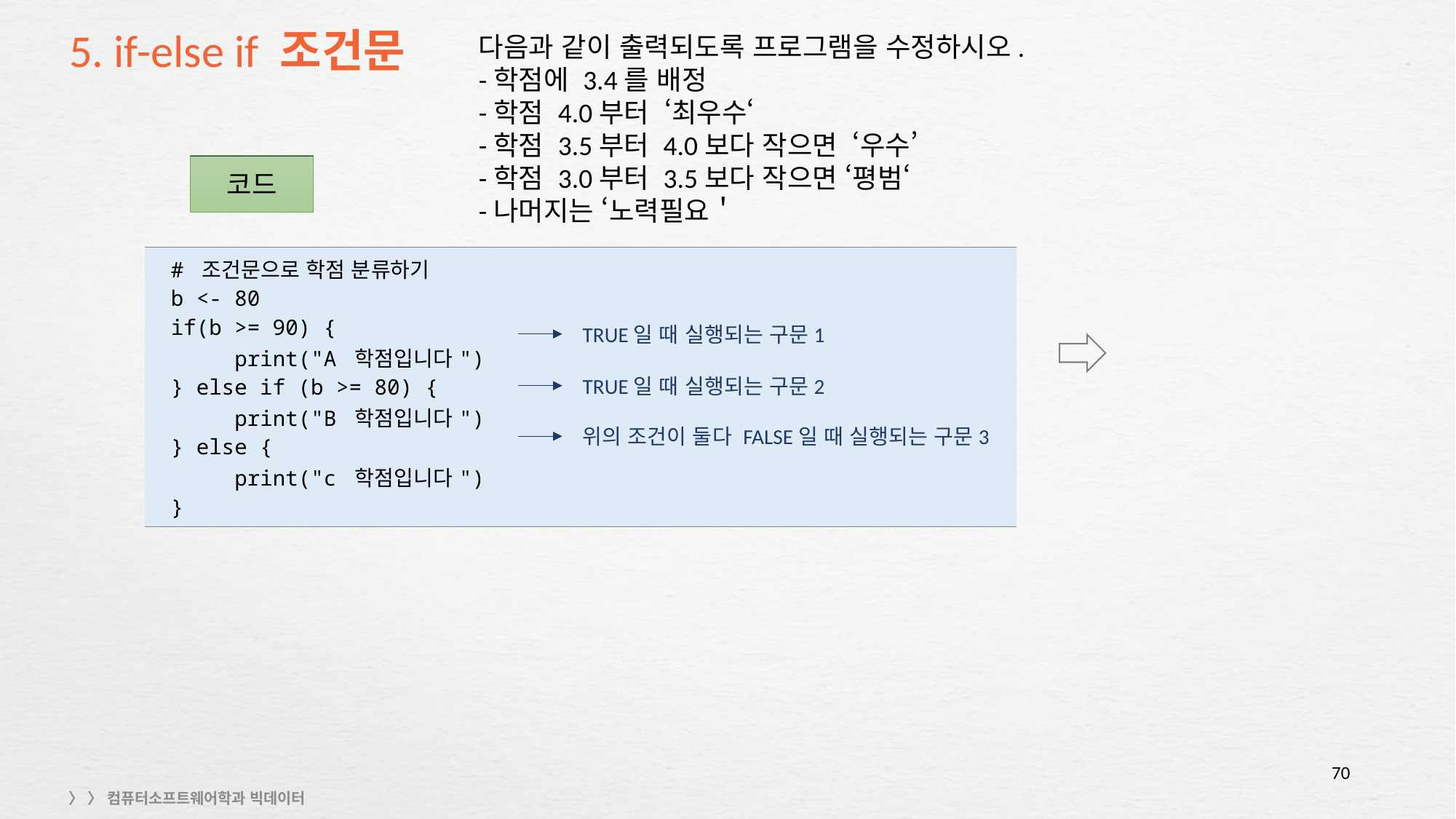

# 5. if-else if 조건문
다음과 같이 출력되도록 프로그램을 수정하시오.
-학점에 3.4를 배정
-학점 4.0부터  ‘최우수‘
-학점 3.5부터 4.0보다 작으면  ‘우수’
-학점 3.0부터 3.5보다 작으면 ‘평범‘
-나머지는 ‘노력필요＇
코드
| # 조건문으로 학점 분류하기 b <- 80 if(b >= 90) { print("A 학점입니다") } else if (b >= 80) { print("B 학점입니다") } else { print("c 학점입니다") } |
| --- |
TRUE일 때 실행되는 구문1

TRUE일 때 실행되는 구문2
위의 조건이 둘다 FALSE일 때 실행되는 구문3
70
〉 〉 컴퓨터소프트웨어학과 빅데이터